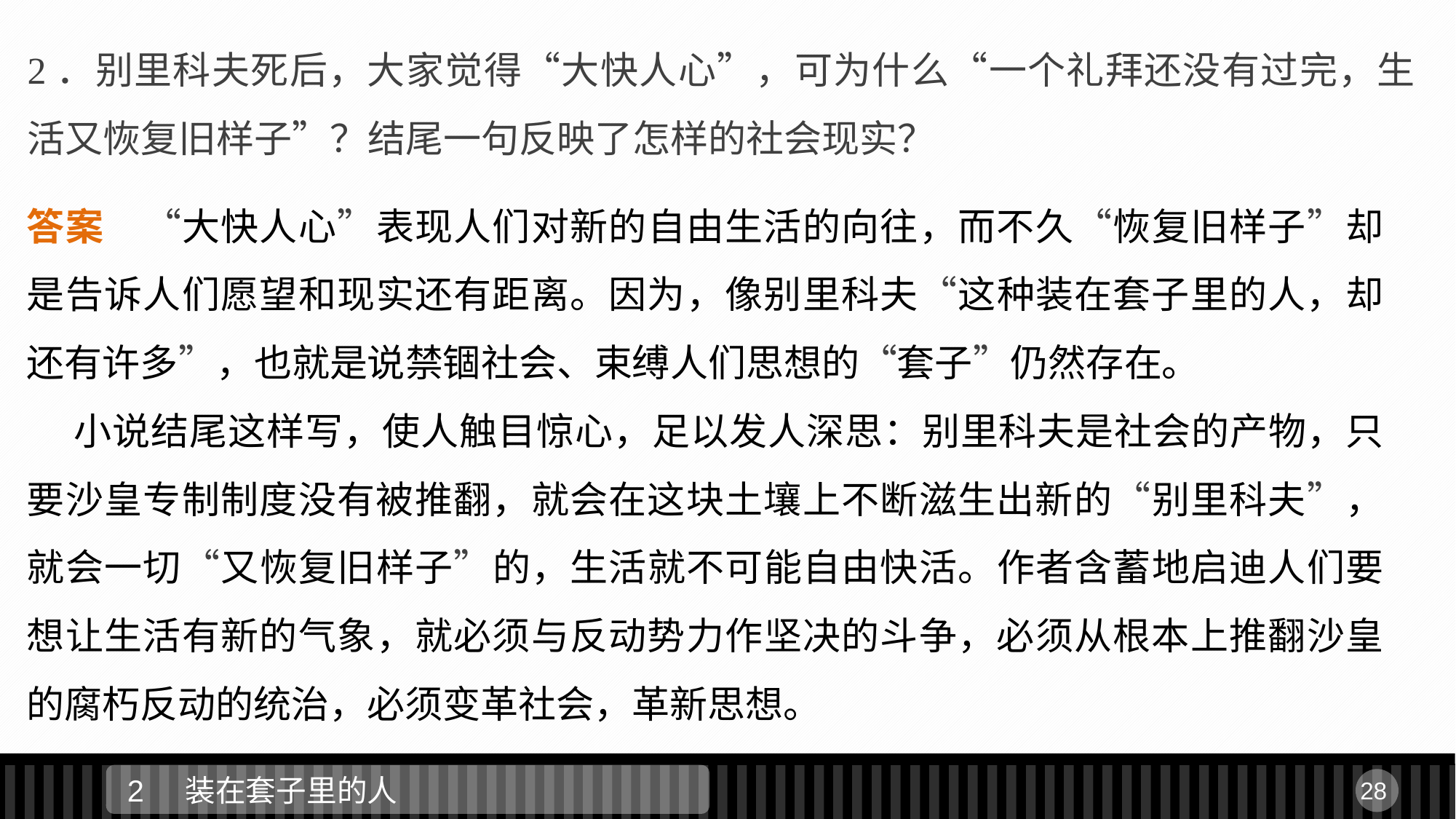

2．别里科夫死后，大家觉得“大快人心”，可为什么“一个礼拜还没有过完，生活又恢复旧样子”？结尾一句反映了怎样的社会现实？
答案　“大快人心”表现人们对新的自由生活的向往，而不久“恢复旧样子”却是告诉人们愿望和现实还有距离。因为，像别里科夫“这种装在套子里的人，却还有许多”，也就是说禁锢社会、束缚人们思想的“套子”仍然存在。
    小说结尾这样写，使人触目惊心，足以发人深思：别里科夫是社会的产物，只要沙皇专制制度没有被推翻，就会在这块土壤上不断滋生出新的“别里科夫”，就会一切“又恢复旧样子”的，生活就不可能自由快活。作者含蓄地启迪人们要想让生活有新的气象，就必须与反动势力作坚决的斗争，必须从根本上推翻沙皇的腐朽反动的统治，必须变革社会，革新思想。